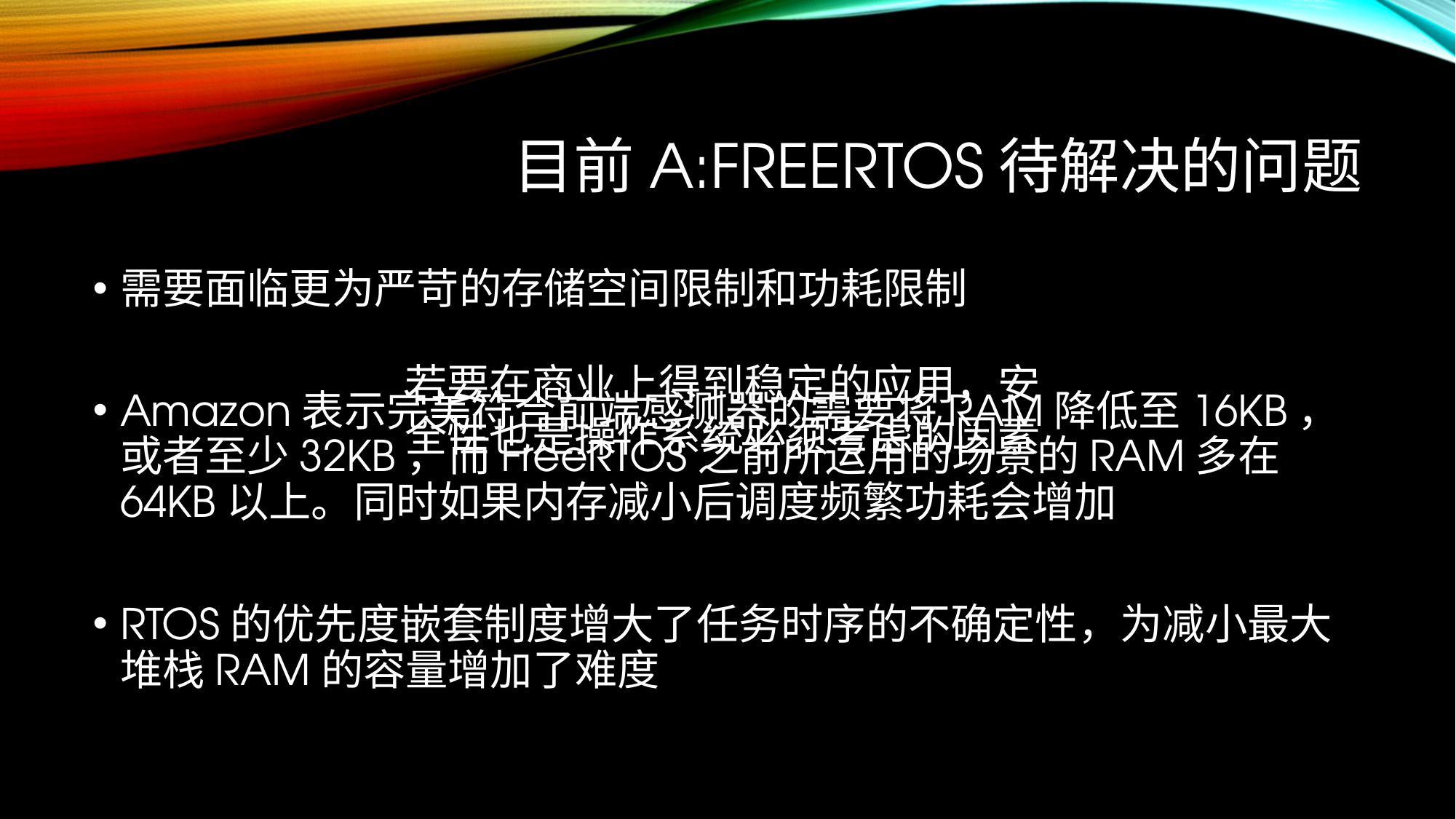

# 目前a:FreeRTOS待解决的问题
需要面临更为严苛的存储空间限制和功耗限制

Amazon表示完美符合前端感测器的需要将RAM降低至16KB，或者至少32KB，而FreeRTOS之前所运用的场景的RAM多在64KB以上。同时如果内存减小后调度频繁功耗会增加

RTOS的优先度嵌套制度增大了任务时序的不确定性，为减小最大堆栈RAM的容量增加了难度
若要在商业上得到稳定的应用，安全性也是操作系统必须考虑的因素